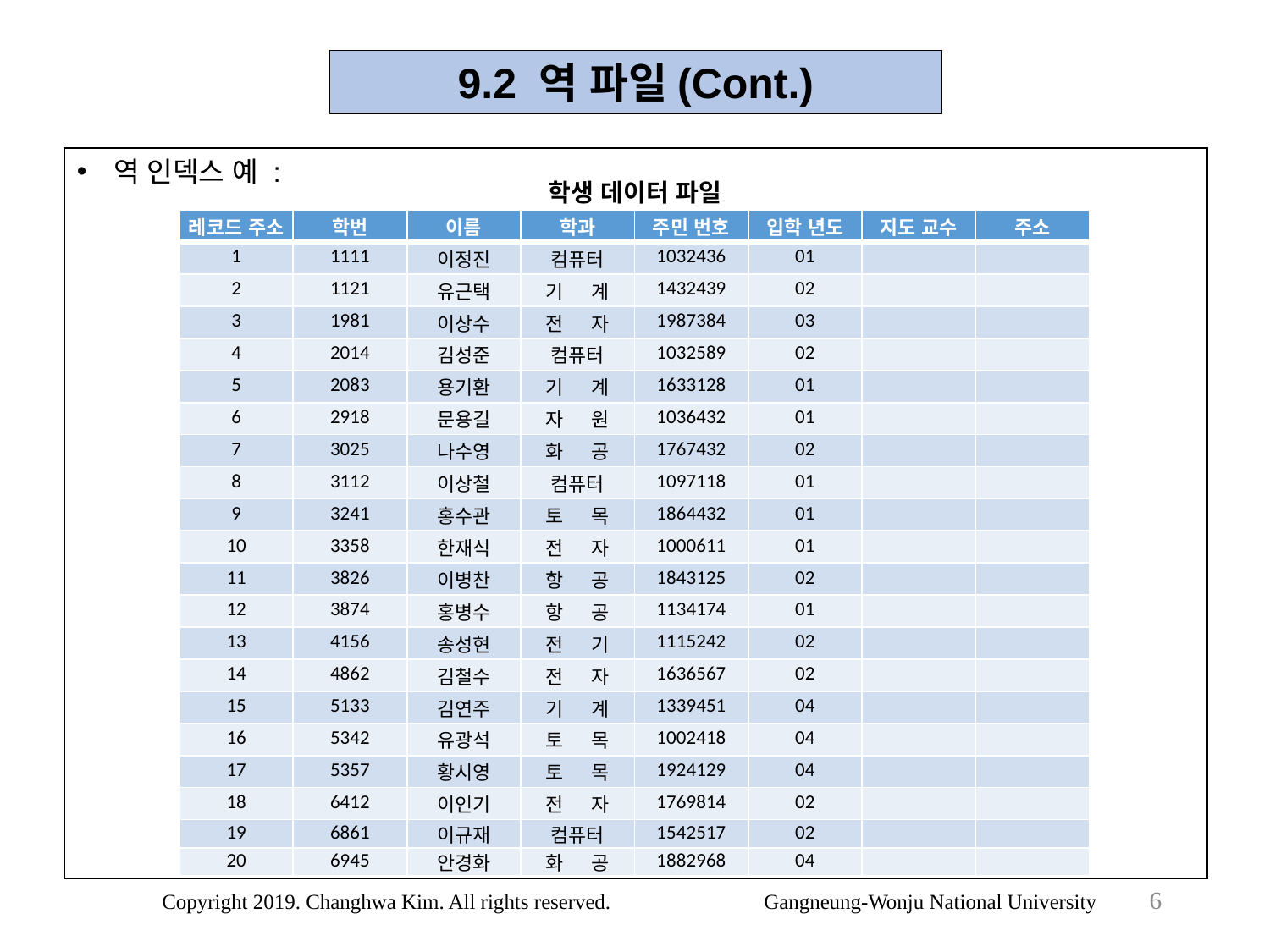

9.2 역 파일(Cont.)
역 인덱스 예 :
학생 데이터 파일
| 레코드 주소 | 학번 | 이름 | 학과 | 주민 번호 | 입학 년도 | 지도 교수 | 주소 |
| --- | --- | --- | --- | --- | --- | --- | --- |
| 1 | 1111 | 이정진 | 컴퓨터 | 1032436 | 01 |  |  |
| 2 | 1121 | 유근택 | 기 계 | 1432439 | 02 |  |  |
| 3 | 1981 | 이상수 | 전 자 | 1987384 | 03 |  |  |
| 4 | 2014 | 김성준 | 컴퓨터 | 1032589 | 02 |  |  |
| 5 | 2083 | 용기환 | 기 계 | 1633128 | 01 |  |  |
| 6 | 2918 | 문용길 | 자 원 | 1036432 | 01 |  |  |
| 7 | 3025 | 나수영 | 화 공 | 1767432 | 02 |  |  |
| 8 | 3112 | 이상철 | 컴퓨터 | 1097118 | 01 |  |  |
| 9 | 3241 | 홍수관 | 토 목 | 1864432 | 01 |  |  |
| 10 | 3358 | 한재식 | 전 자 | 1000611 | 01 |  |  |
| 11 | 3826 | 이병찬 | 항 공 | 1843125 | 02 |  |  |
| 12 | 3874 | 홍병수 | 항 공 | 1134174 | 01 |  |  |
| 13 | 4156 | 송성현 | 전 기 | 1115242 | 02 |  |  |
| 14 | 4862 | 김철수 | 전 자 | 1636567 | 02 |  |  |
| 15 | 5133 | 김연주 | 기 계 | 1339451 | 04 |  |  |
| 16 | 5342 | 유광석 | 토 목 | 1002418 | 04 |  |  |
| 17 | 5357 | 황시영 | 토 목 | 1924129 | 04 |  |  |
| 18 | 6412 | 이인기 | 전 자 | 1769814 | 02 |  |  |
| 19 | 6861 | 이규재 | 컴퓨터 | 1542517 | 02 |  |  |
| 20 | 6945 | 안경화 | 화 공 | 1882968 | 04 |  |  |
6
Copyright 2019. Changhwa Kim. All rights reserved.                             Gangneung-Wonju National University